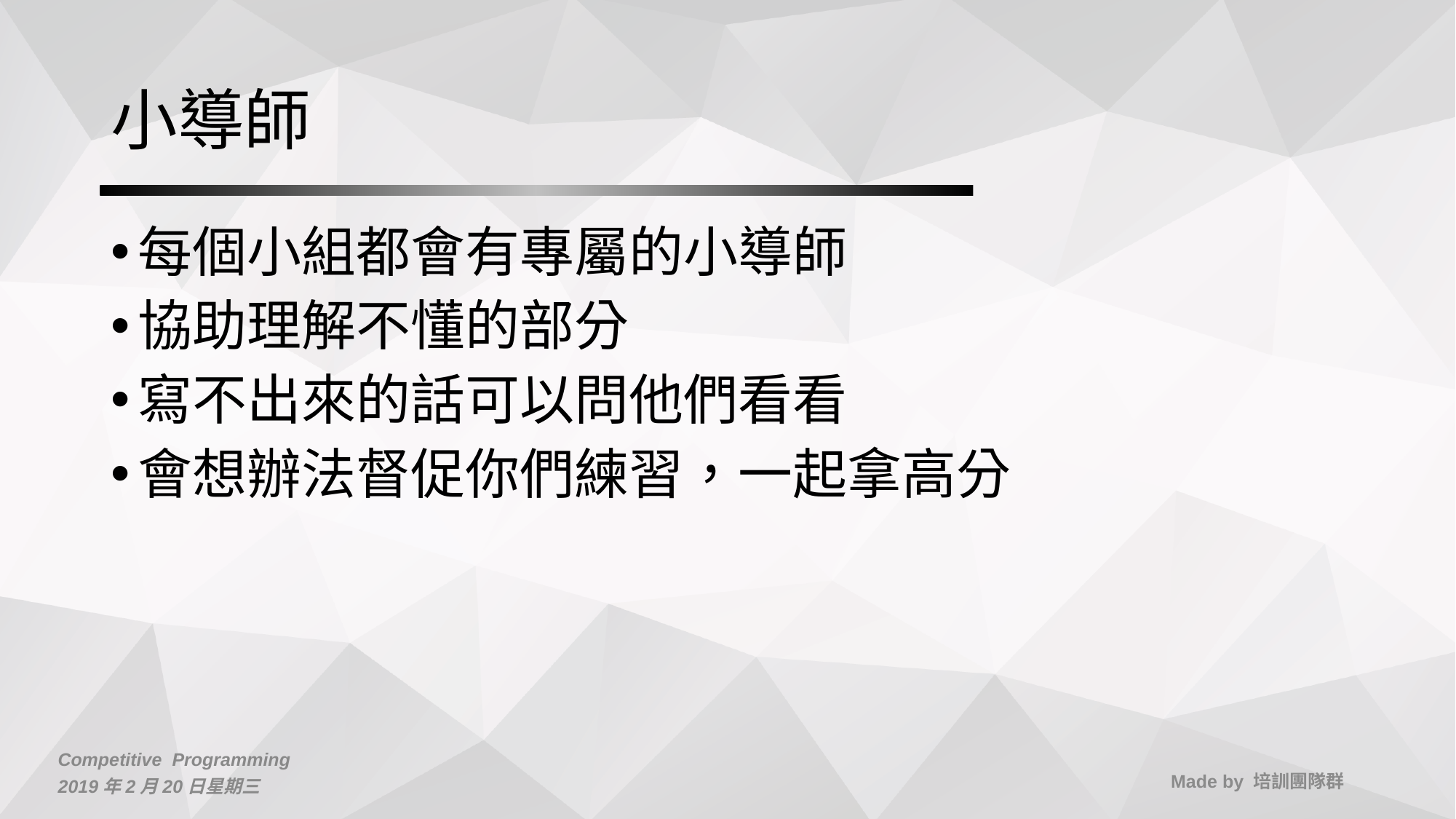

# 小導師
每個小組都會有專屬的小導師
協助理解不懂的部分
寫不出來的話可以問他們看看
會想辦法督促你們練習，一起拿高分